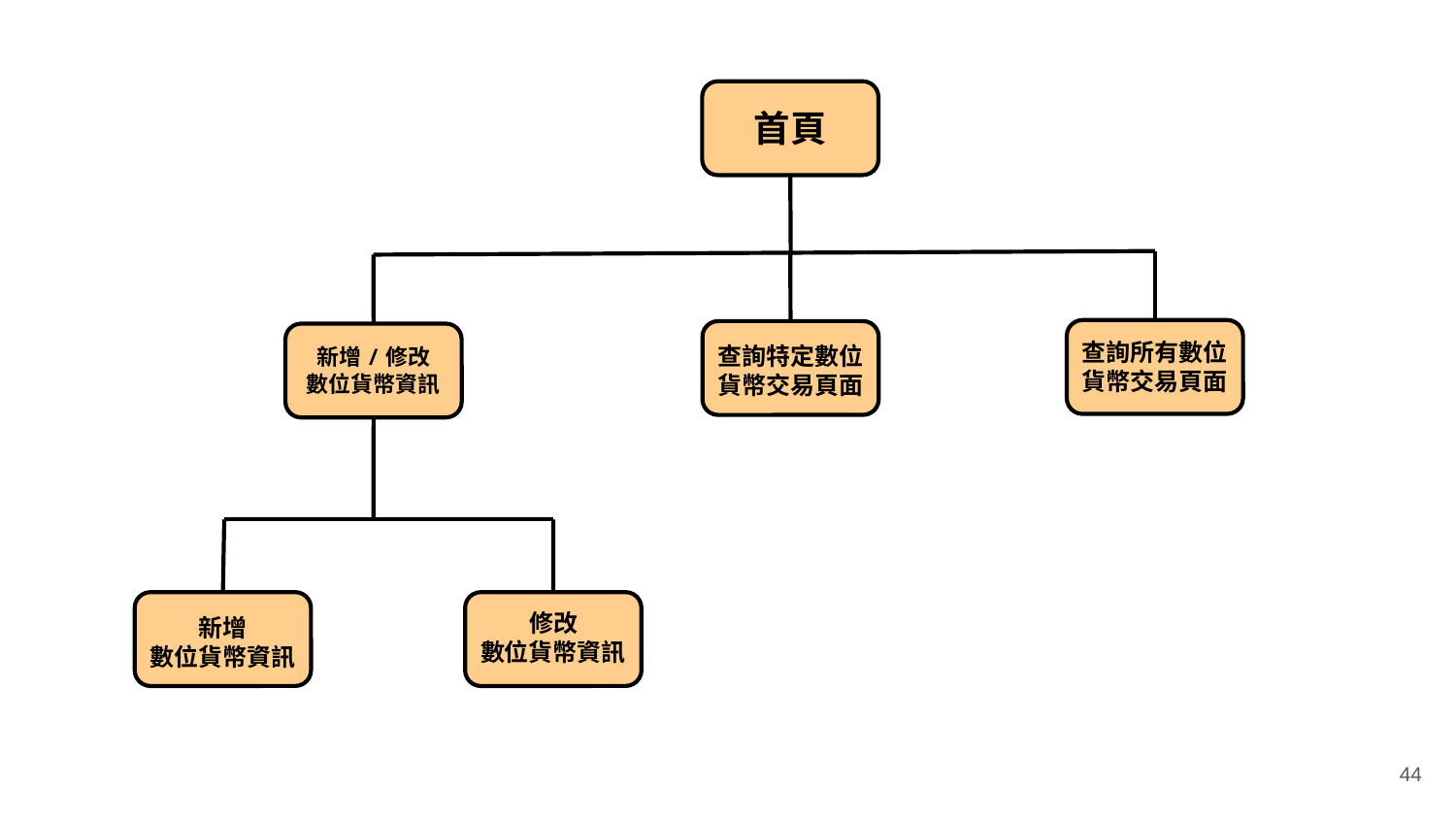

首頁

查詢所有數位貨幣交易頁面

查詢特定數位貨幣交易頁面

新增/修改
數位貨幣資訊

新增
數位貨幣資訊

修改
數位貨幣資訊
44